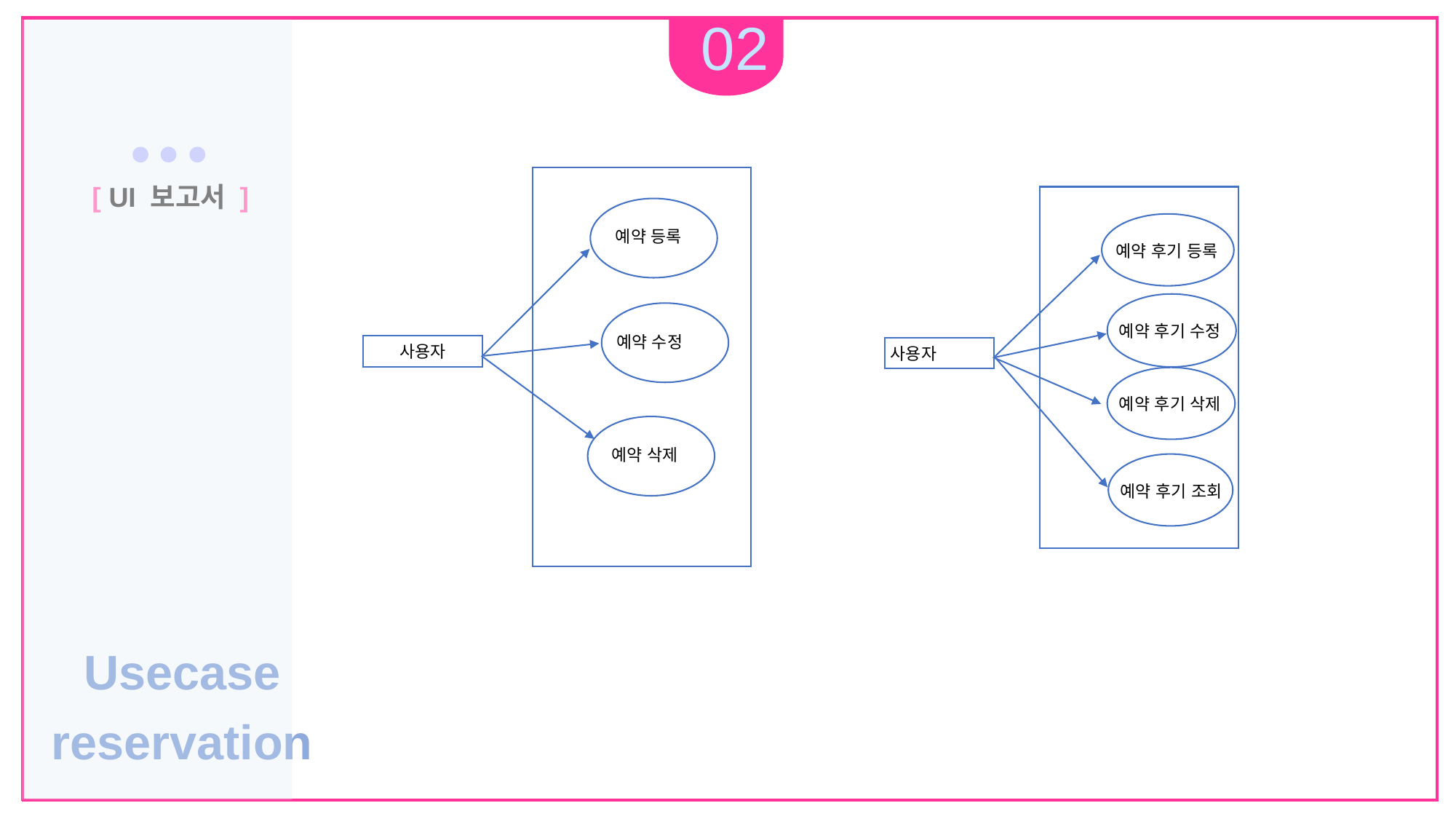

02

01

예약 등록

예약 수정

예약 삭제
사용자
[ UI 보고서 ]

예약 후기 등록

예약 후기 수정

예약 후기 삭제

예약 후기 조회
사용자
Usecase
reservation